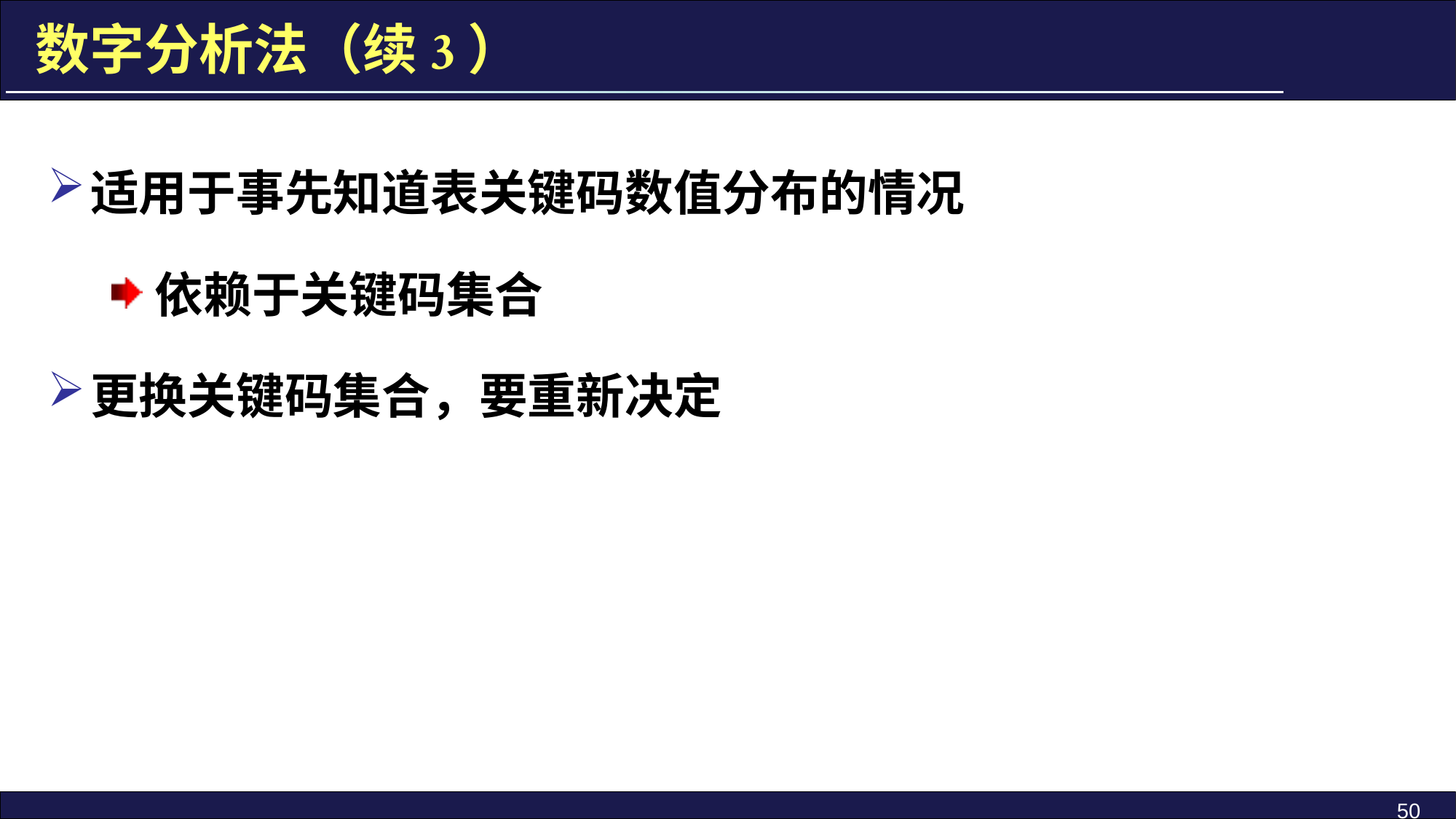

数字分析法（续3）
适用于事先知道表关键码数值分布的情况
依赖于关键码集合
更换关键码集合，要重新决定
50